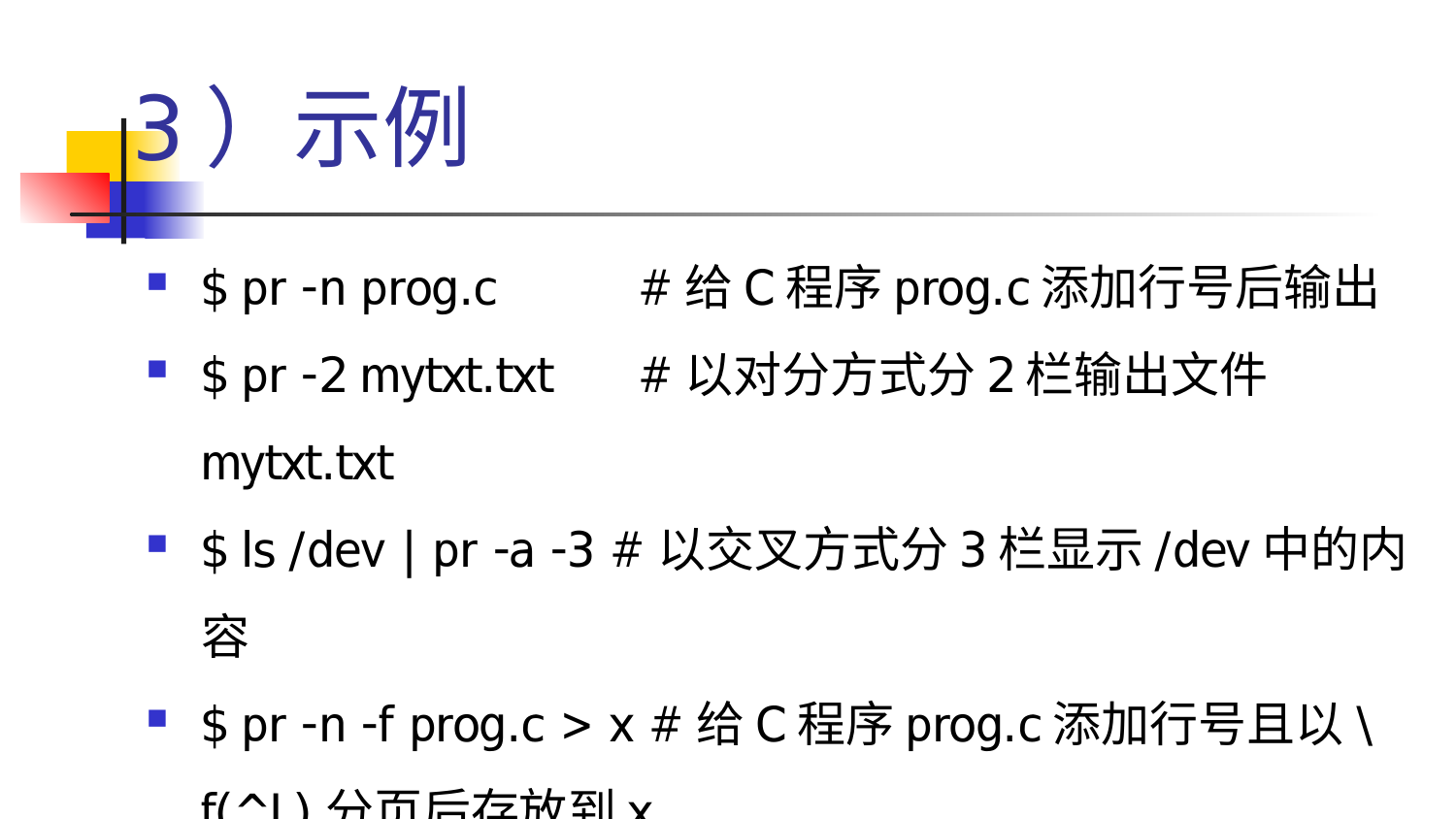

# 3）示例
$ pr -n prog.c 	#给C程序prog.c添加行号后输出
$ pr -2 mytxt.txt 	#以对分方式分2栏输出文件mytxt.txt
$ ls /dev | pr -a -3 #以交叉方式分3栏显示/dev中的内容
$ pr -n -f prog.c > x #给C程序prog.c添加行号且以\f(^L)分页后存放到x